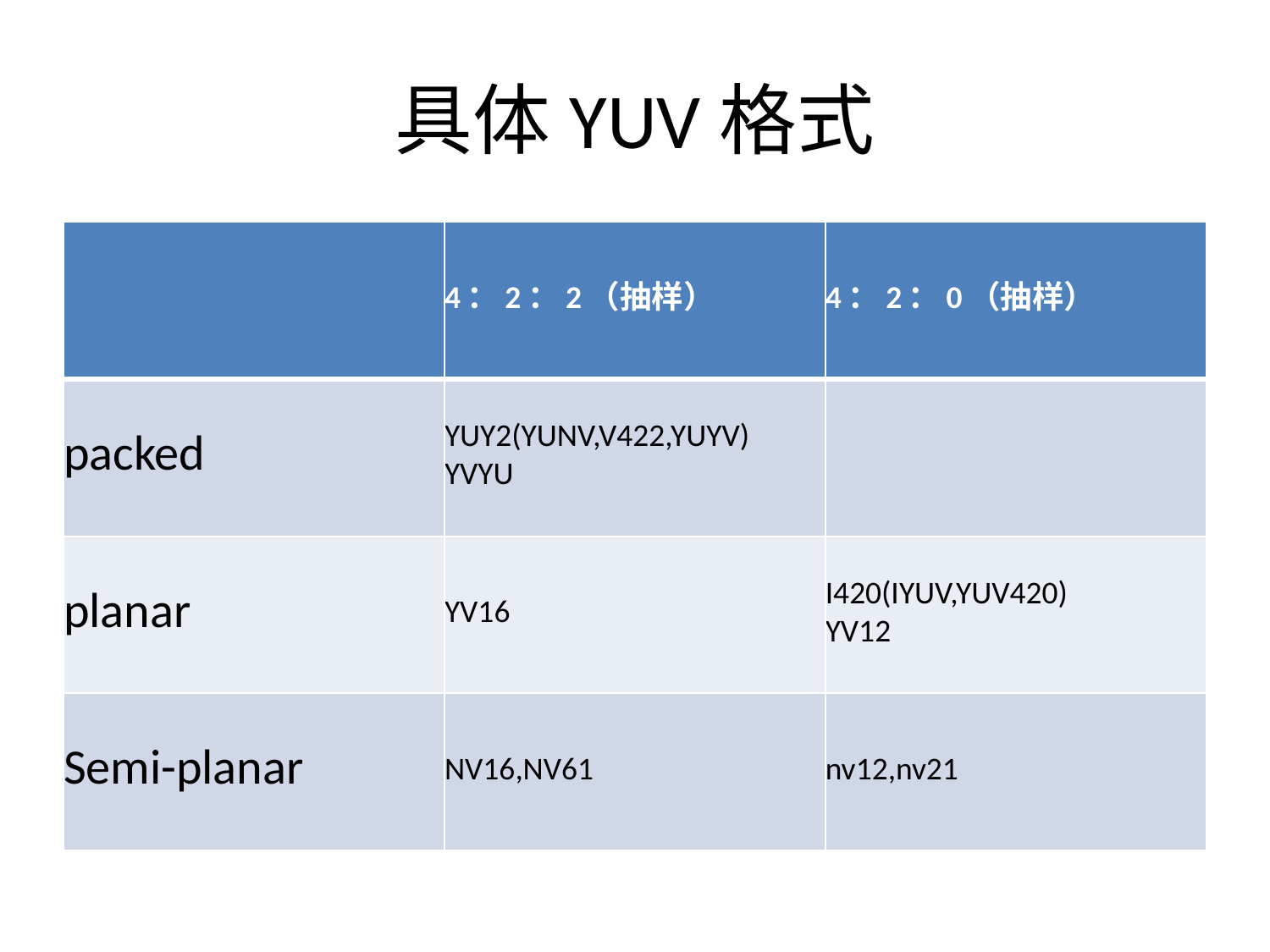

# 具体YUV格式
|  | 4：2：2（抽样） | 4：2：0（抽样） |
| --- | --- | --- |
| packed | YUY2(YUNV,V422,YUYV) YVYU |  |
| planar | YV16 | I420(IYUV,YUV420) YV12 |
| Semi-planar | NV16,NV61 | nv12,nv21 |